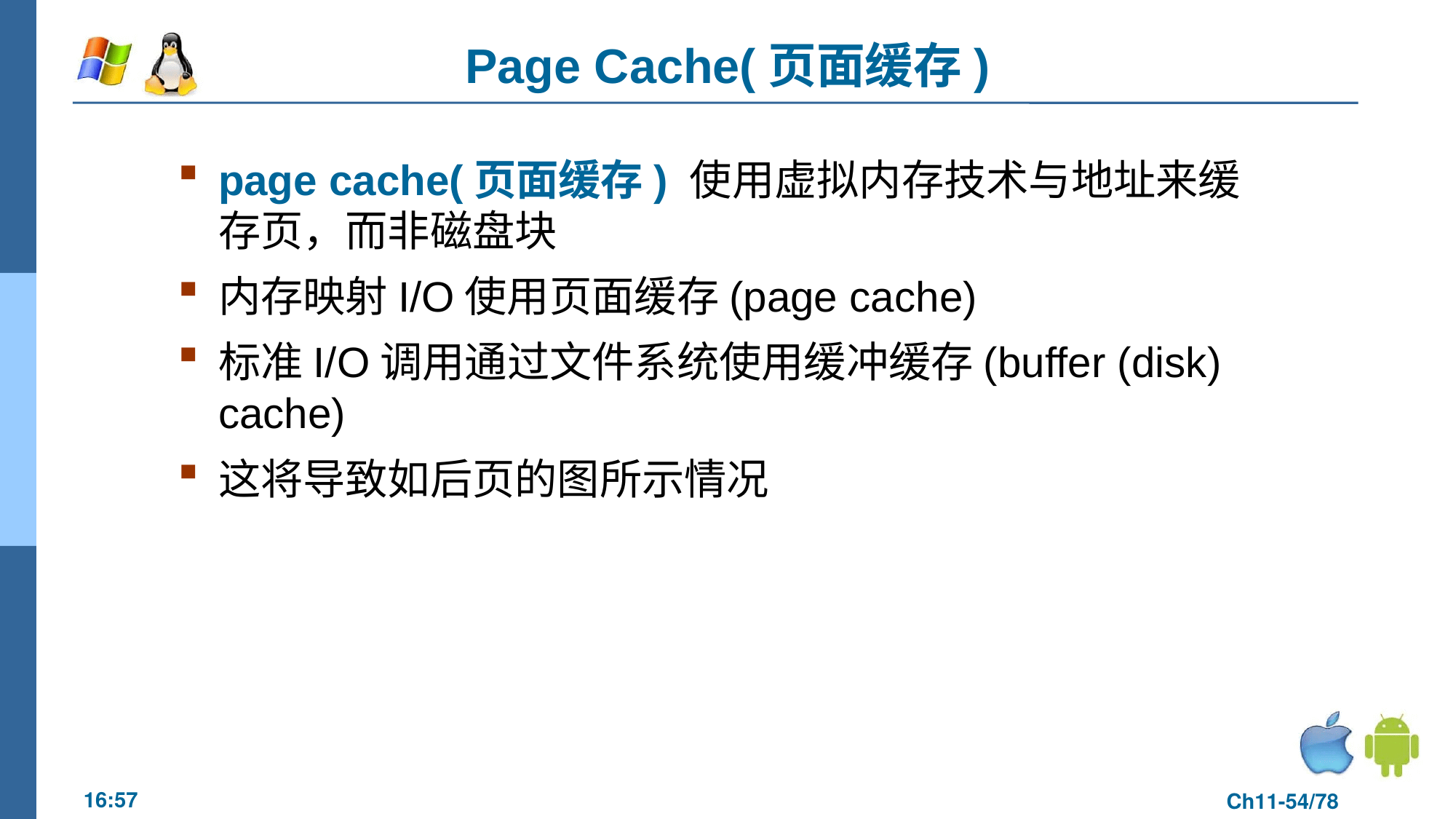

# Page Cache(页面缓存)
page cache(页面缓存) 使用虚拟内存技术与地址来缓存页，而非磁盘块
内存映射I/O使用页面缓存(page cache)
标准I/O调用通过文件系统使用缓冲缓存(buffer (disk) cache)
这将导致如后页的图所示情况